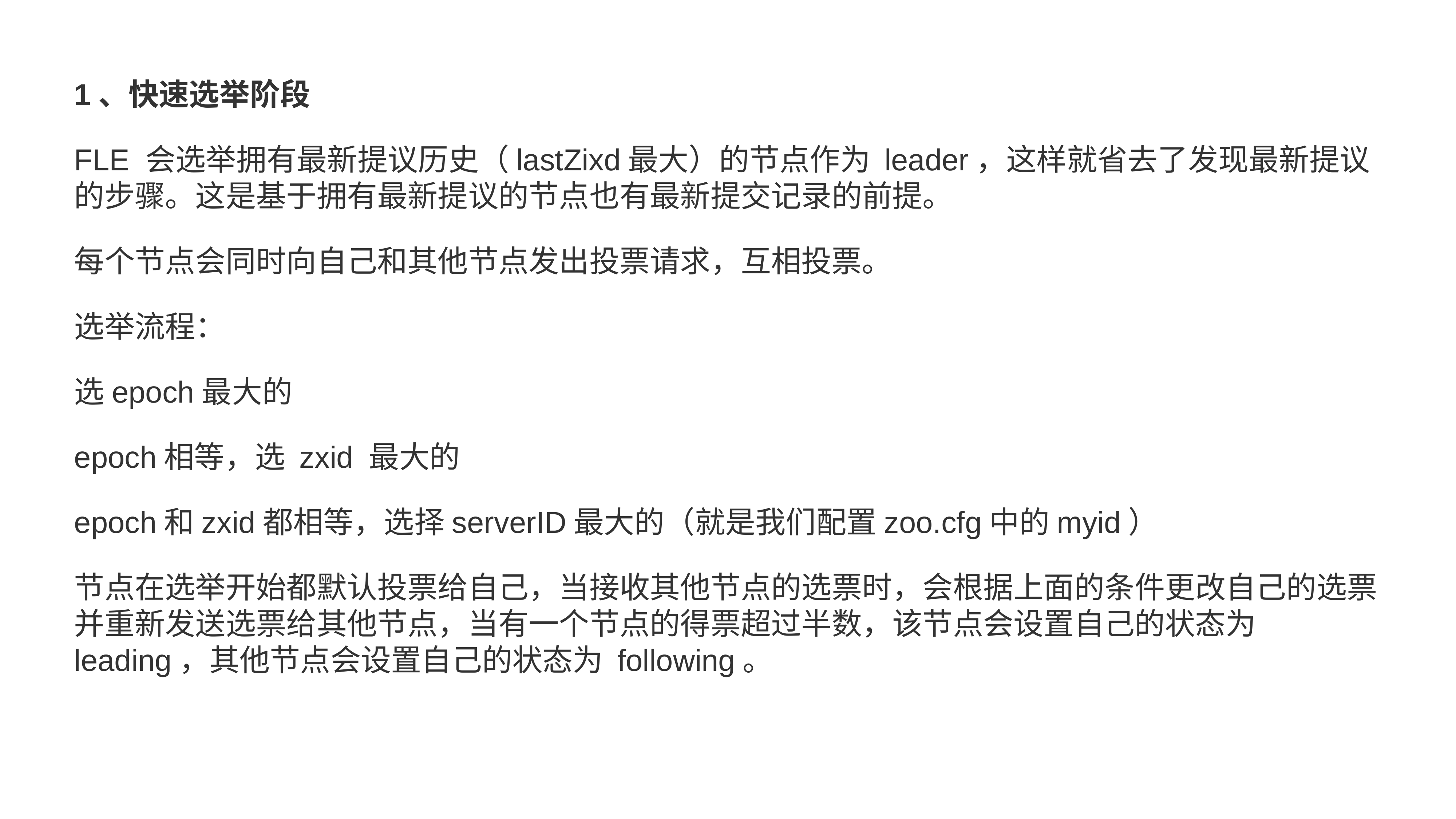

1、快速选举阶段
FLE 会选举拥有最新提议历史（lastZixd最大）的节点作为 leader，这样就省去了发现最新提议的步骤。这是基于拥有最新提议的节点也有最新提交记录的前提。
每个节点会同时向自己和其他节点发出投票请求，互相投票。
选举流程：
选epoch最大的
epoch相等，选 zxid 最大的
epoch和zxid都相等，选择serverID最大的（就是我们配置zoo.cfg中的myid）
节点在选举开始都默认投票给自己，当接收其他节点的选票时，会根据上面的条件更改自己的选票并重新发送选票给其他节点，当有一个节点的得票超过半数，该节点会设置自己的状态为 leading，其他节点会设置自己的状态为 following。